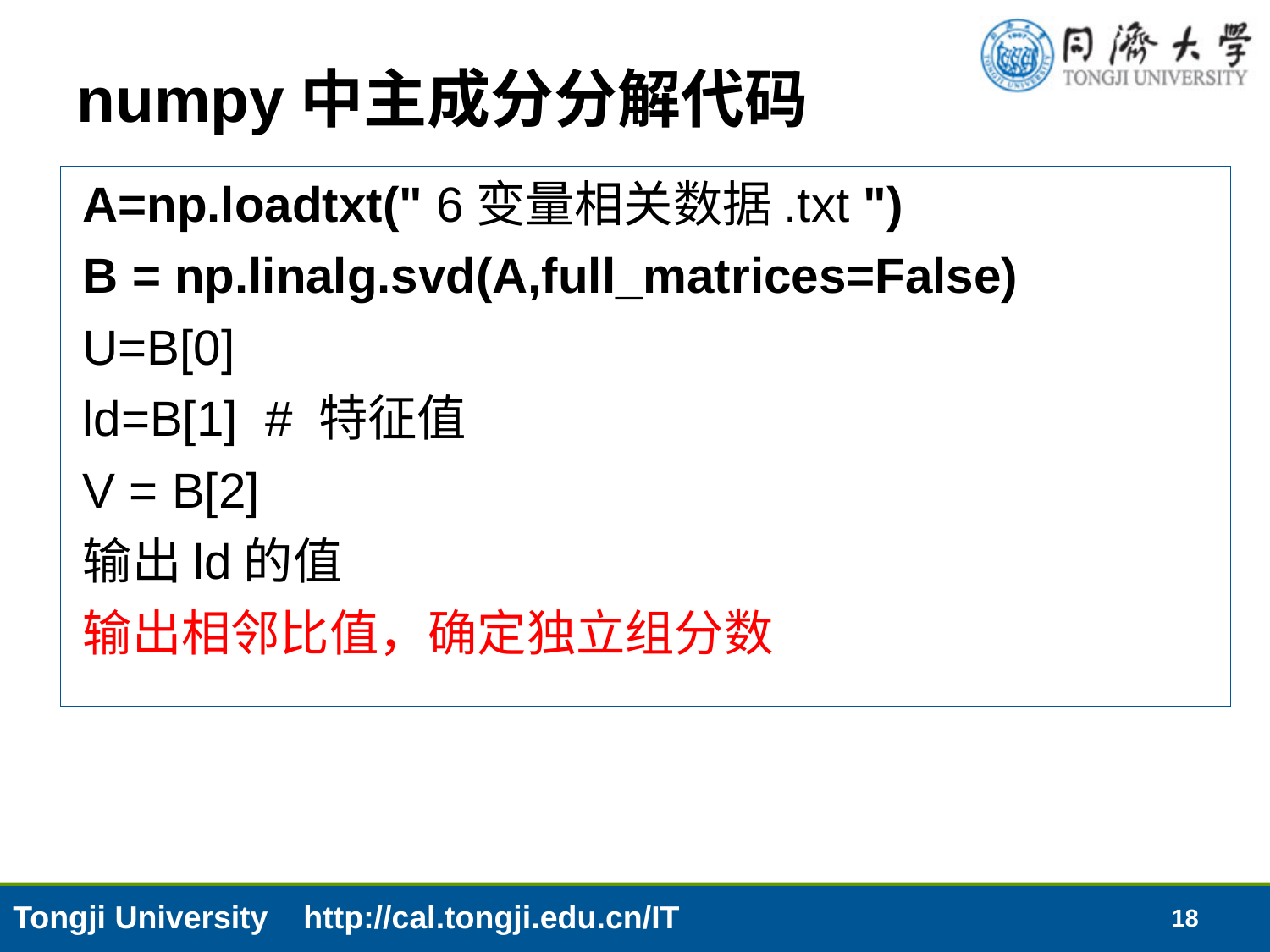

# numpy中主成分分解代码
A=np.loadtxt(" 6变量相关数据.txt ")
B = np.linalg.svd(A,full_matrices=False)
U=B[0]
ld=B[1]  # 特征值
V = B[2]
输出ld的值
输出相邻比值，确定独立组分数